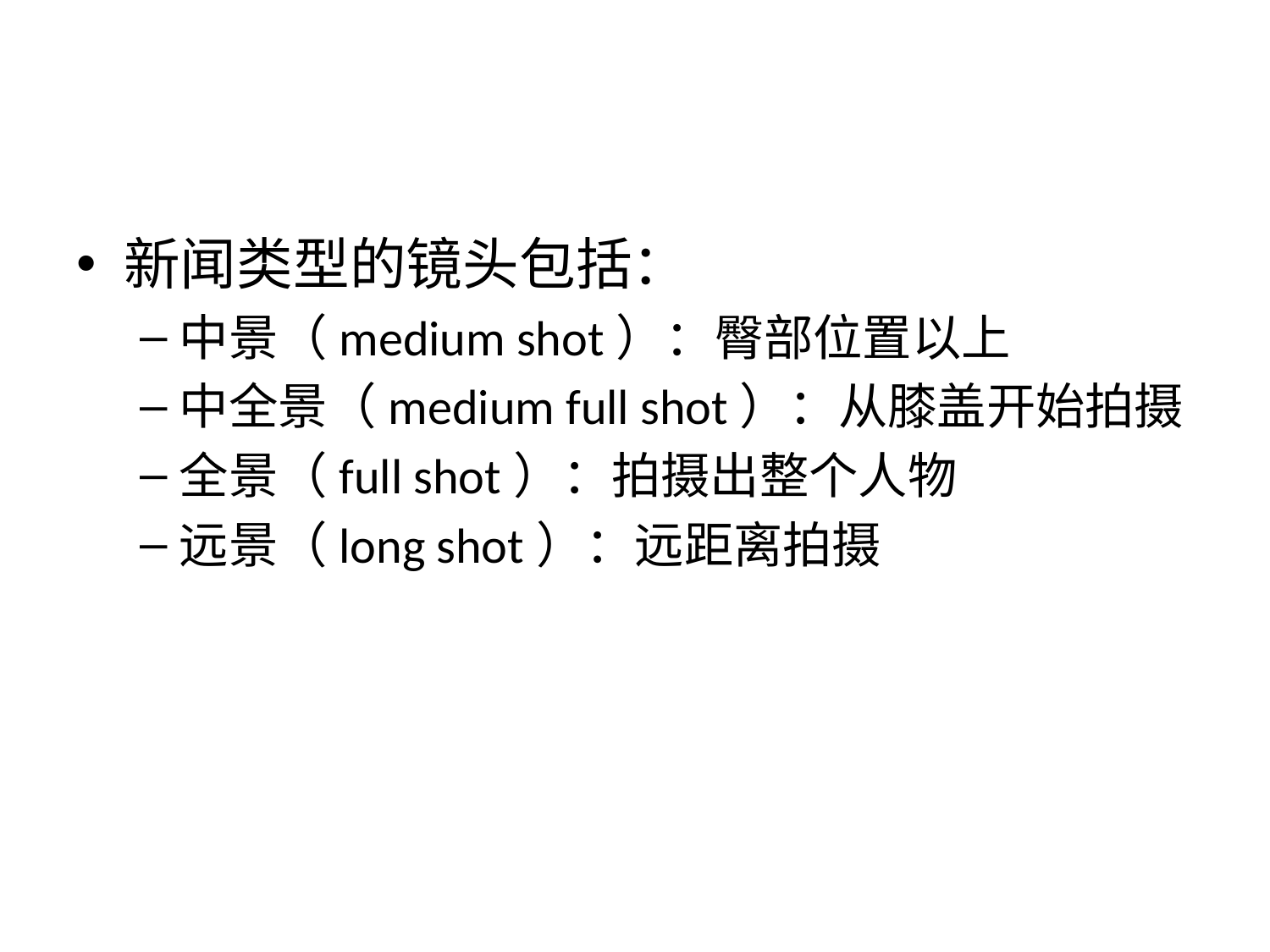

#
新闻类型的镜头包括：
中景（medium shot）：臀部位置以上
中全景（medium full shot）：从膝盖开始拍摄
全景（full shot）：拍摄出整个人物
远景（long shot）：远距离拍摄